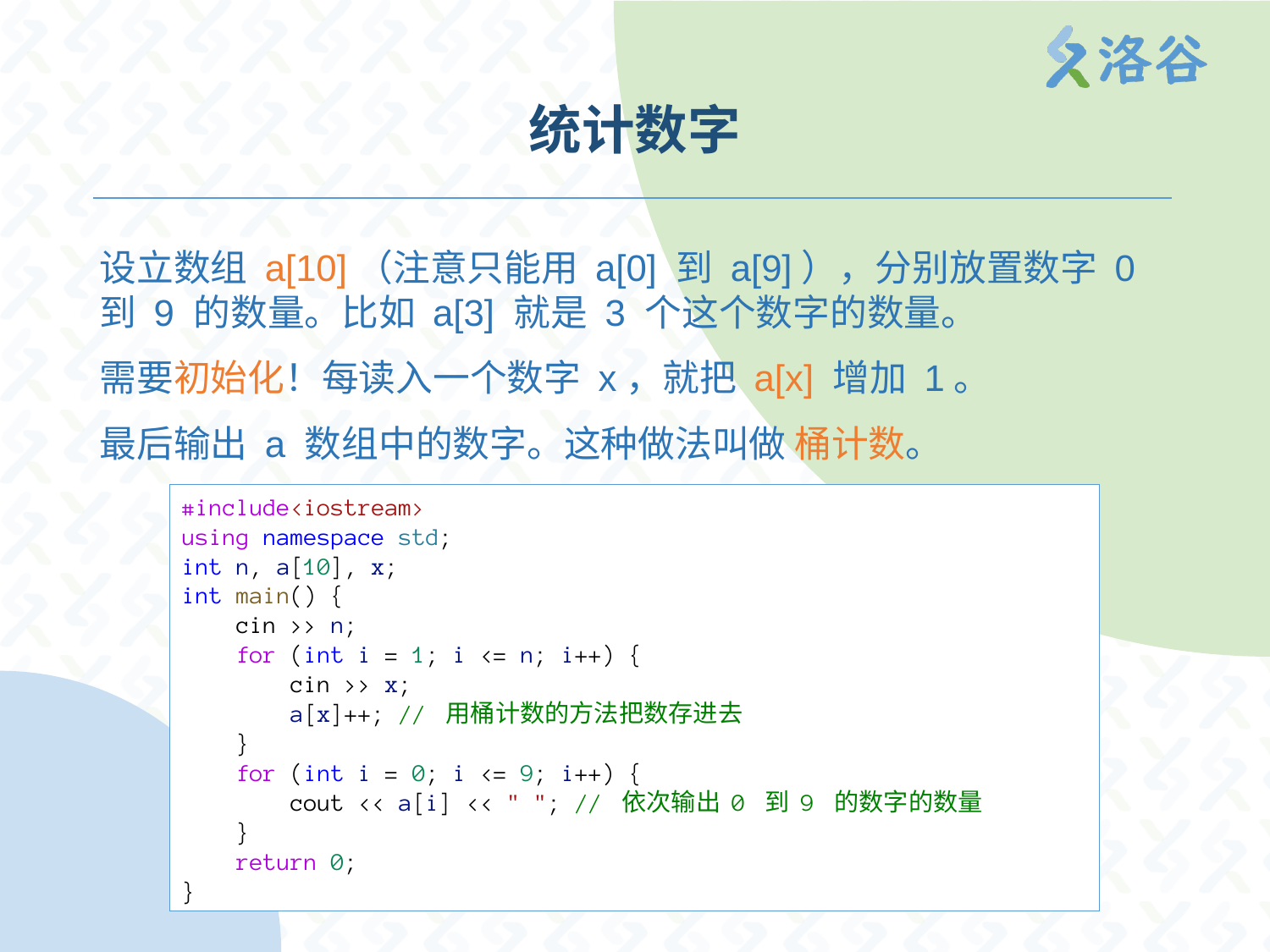

# 统计数字
设立数组 a[10]（注意只能用 a[0] 到 a[9]），分别放置数字 0 到 9 的数量。比如 a[3] 就是 3 个这个数字的数量。
需要初始化！每读入一个数字 x，就把 a[x] 增加 1。
最后输出 a 数组中的数字。这种做法叫做 桶计数。

#include<iostream>
using namespace std;
int n, a[10], x;
int main() {
    cin >> n;
    for (int i = 1; i <= n; i++) {
        cin >> x;
        a[x]++; // 用桶计数的方法把数存进去
    }
    for (int i = 0; i <= 9; i++) {
        cout << a[i] << " "; // 依次输出 0 到 9 的数字的数量
    }
    return 0;
}